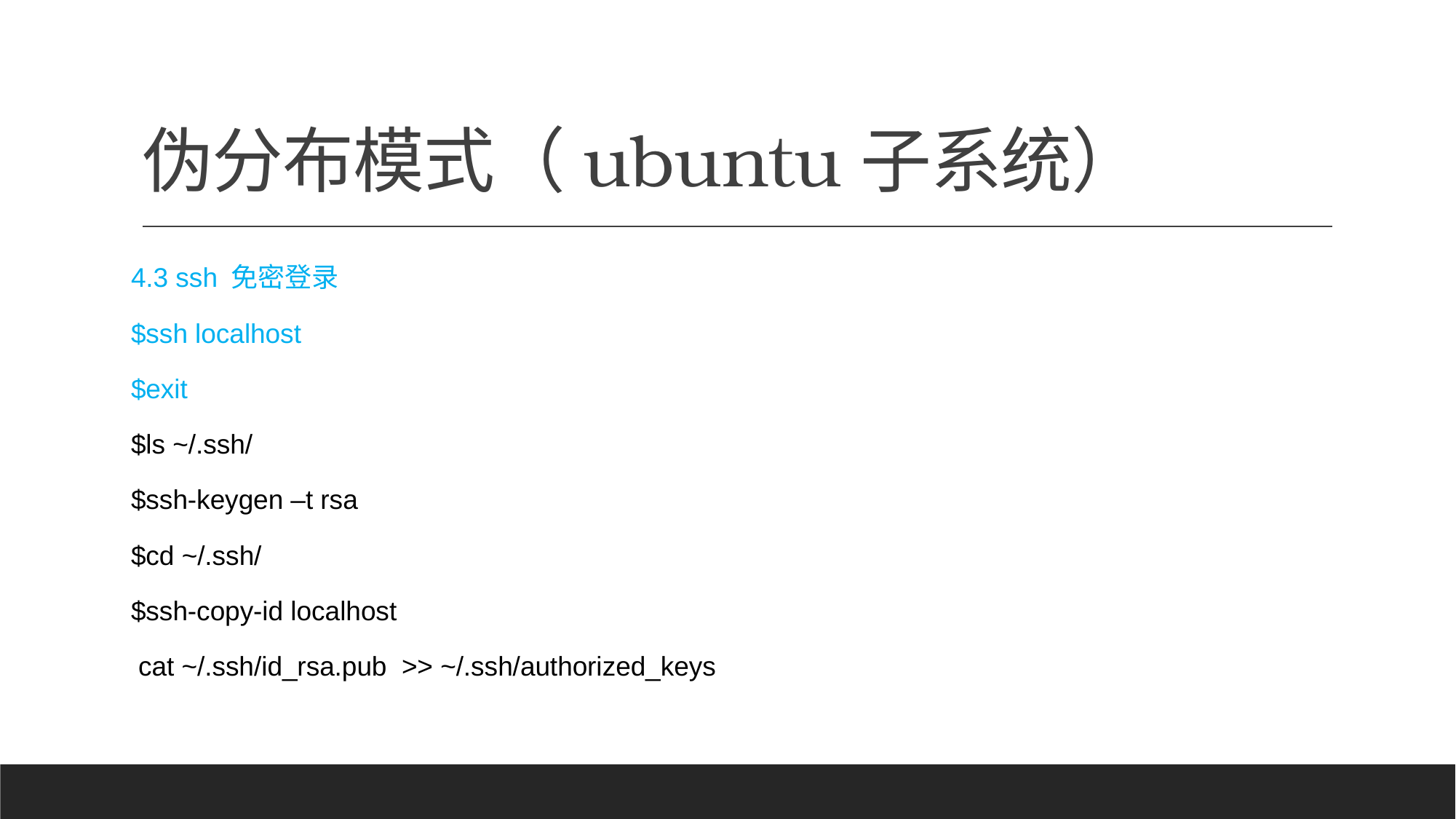

# 伪分布模式（ubuntu子系统）
4.3 ssh 免密登录
$ssh localhost
$exit
$ls ~/.ssh/
$ssh-keygen –t rsa
$cd ~/.ssh/
$ssh-copy-id localhost
 cat ~/.ssh/id_rsa.pub  >> ~/.ssh/authorized_keys